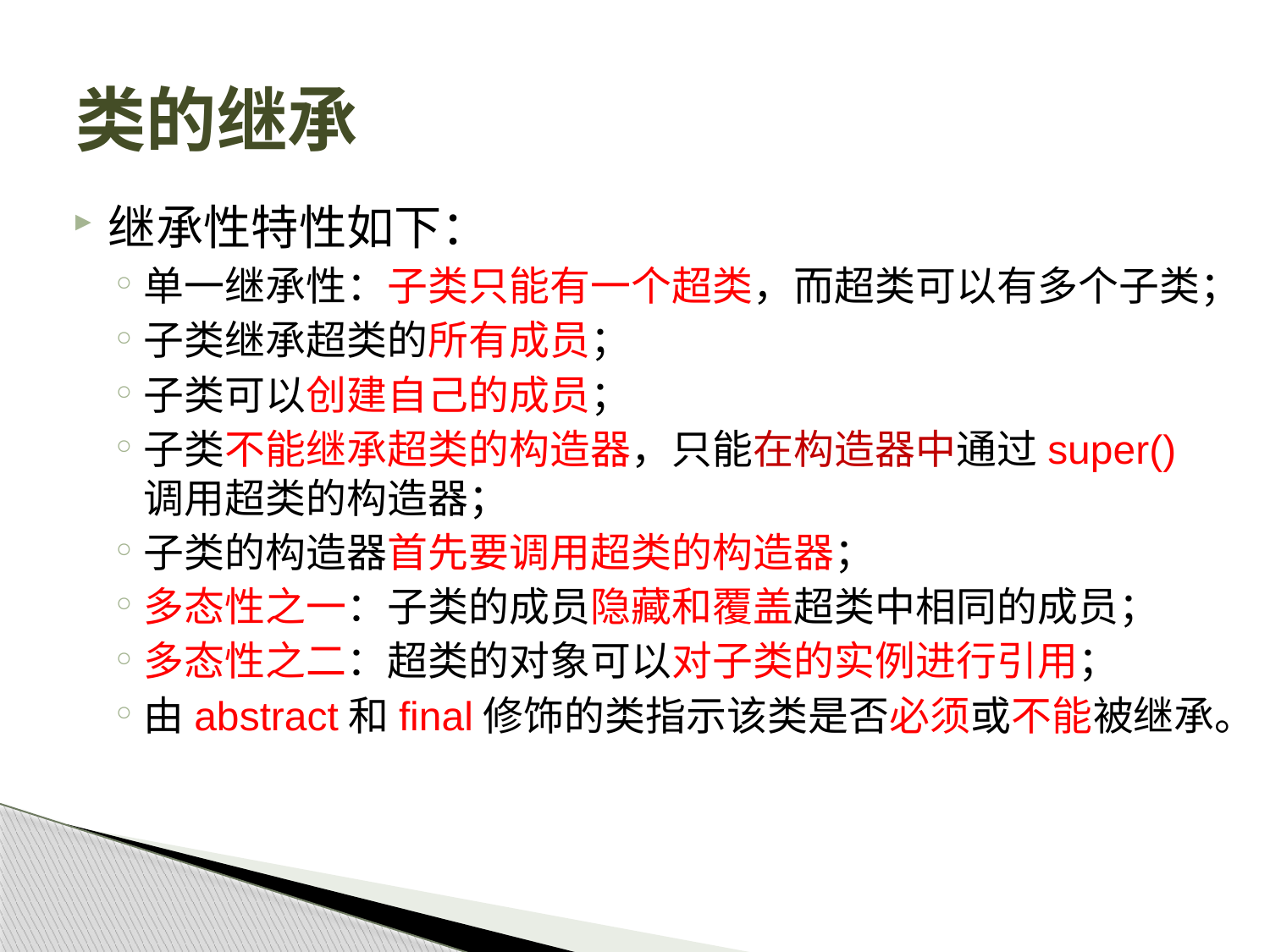

# 类的继承
继承性特性如下：
单一继承性：子类只能有一个超类，而超类可以有多个子类；
子类继承超类的所有成员；
子类可以创建自己的成员；
子类不能继承超类的构造器，只能在构造器中通过super()调用超类的构造器；
子类的构造器首先要调用超类的构造器；
多态性之一：子类的成员隐藏和覆盖超类中相同的成员；
多态性之二：超类的对象可以对子类的实例进行引用；
由abstract和final修饰的类指示该类是否必须或不能被继承。